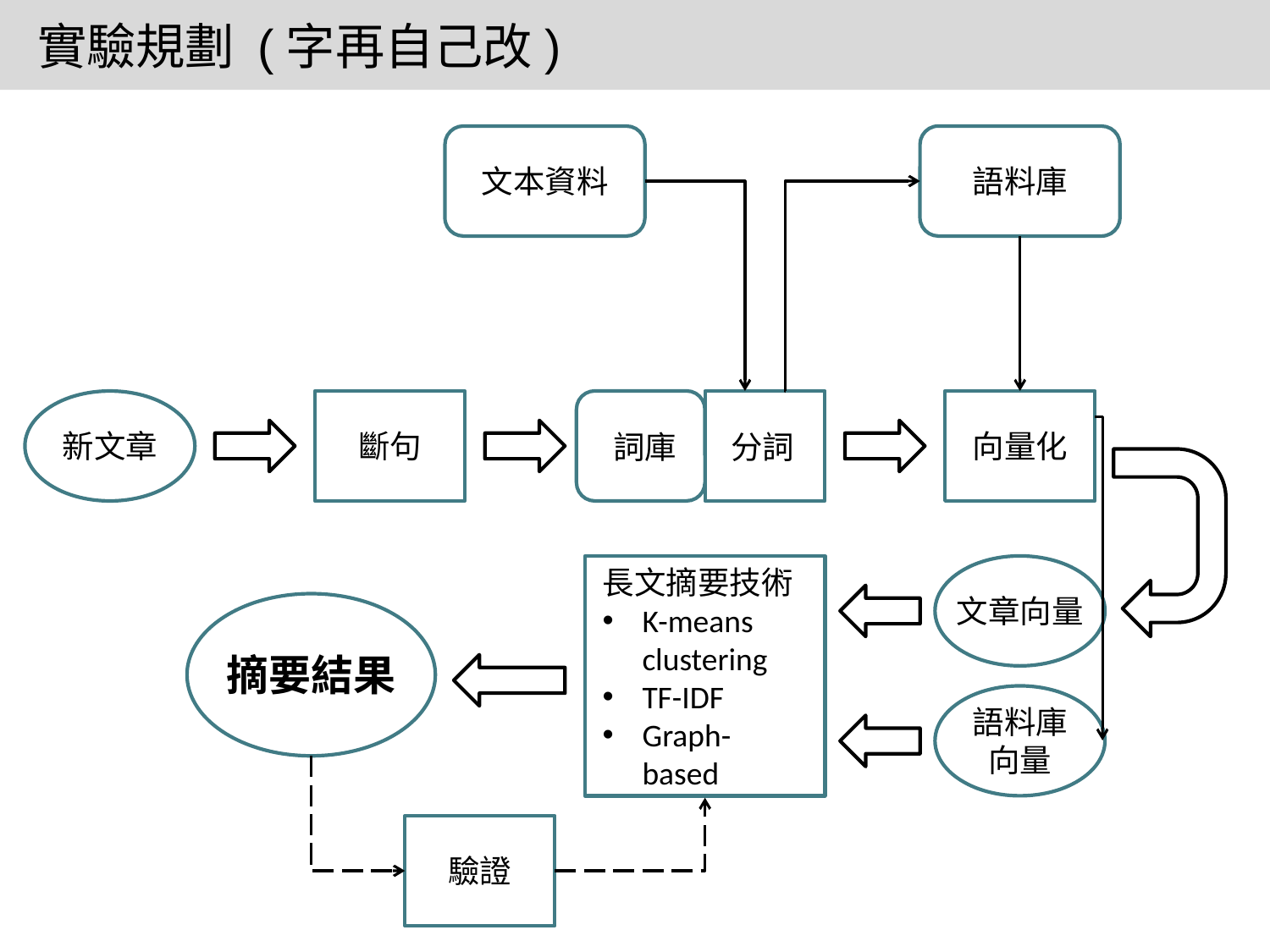

# 實驗規劃 (字再自己改)

語料庫
文本資料

向量化
斷句
新文章

詞庫
分詞

長文摘要技術
K-means clustering
TF-IDF
Graph-based
文章向量

摘要結果

語料庫
向量

驗證